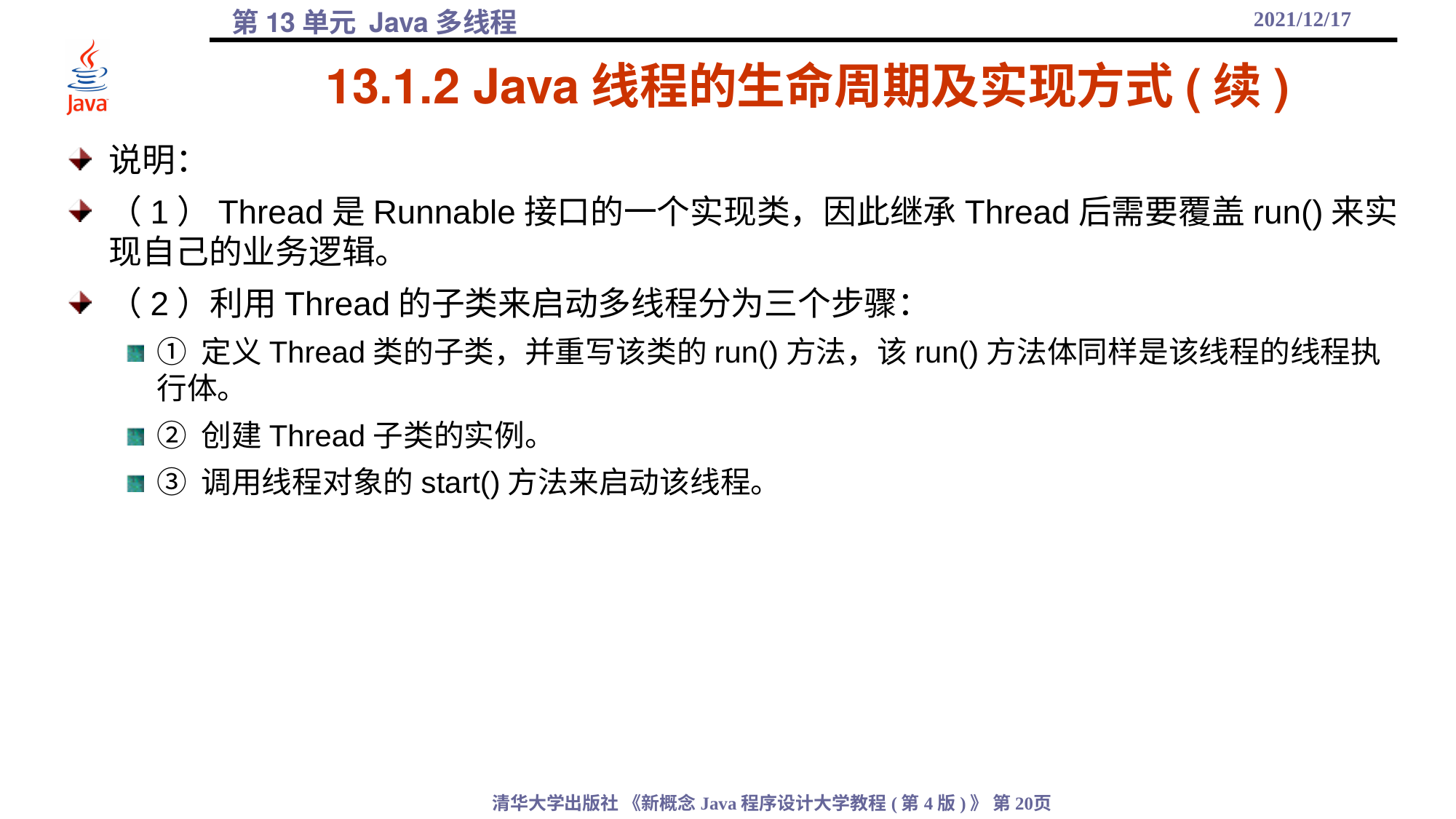

2021/12/17
# 13.1.2 Java线程的生命周期及实现方式(续)
说明：
（1）Thread是Runnable接口的一个实现类，因此继承Thread后需要覆盖run()来实现自己的业务逻辑。
（2）利用Thread的子类来启动多线程分为三个步骤：
① 定义Thread类的子类，并重写该类的run()方法，该run()方法体同样是该线程的线程执行体。
② 创建Thread子类的实例。
③ 调用线程对象的start()方法来启动该线程。